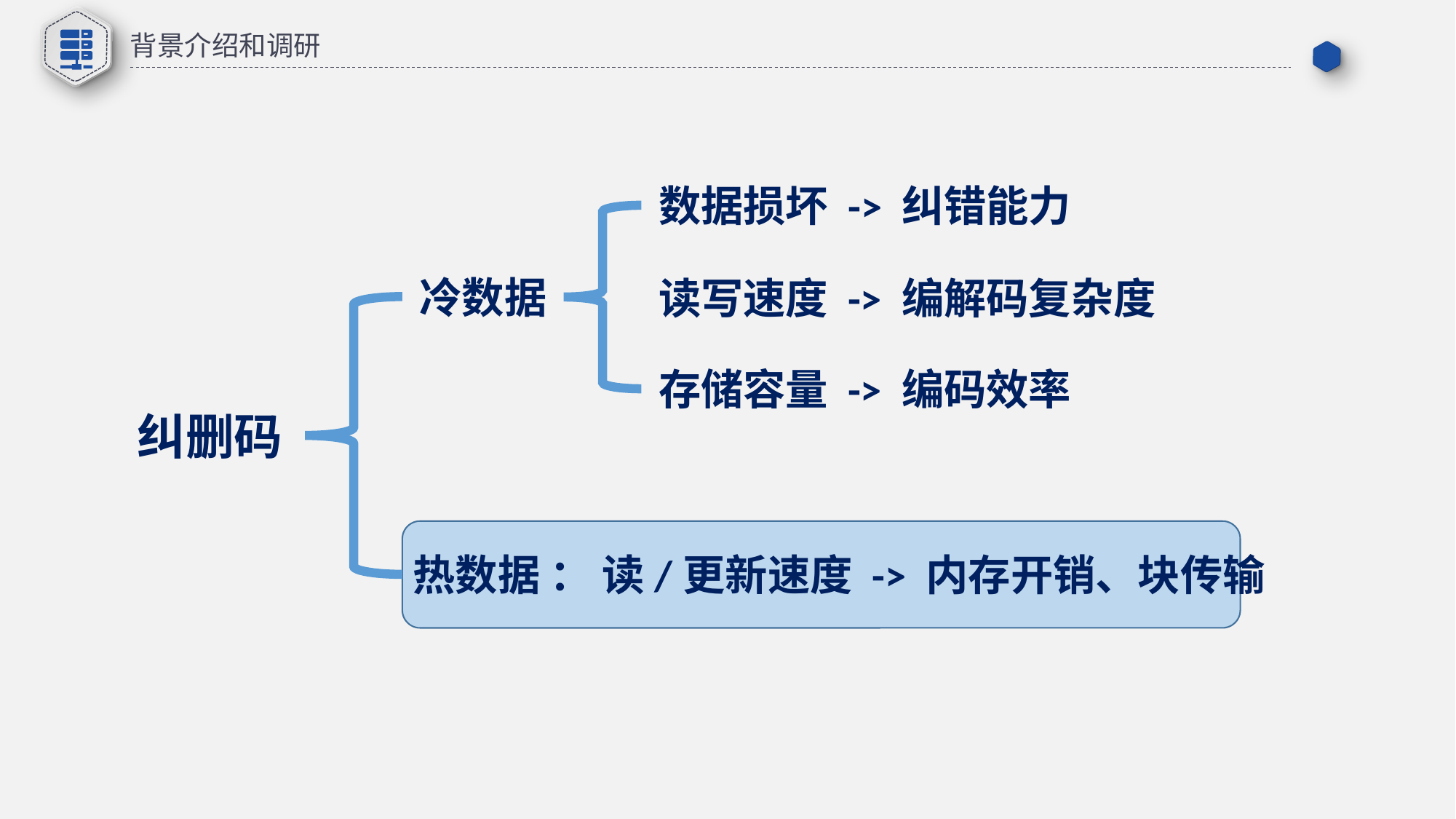

背景介绍和调研

数据损坏 -> 纠错能力

冷数据
读写速度 -> 编解码复杂度

存储容量 -> 编码效率
纠删码

热数据 ： 读/更新速度 -> 内存开销、块传输